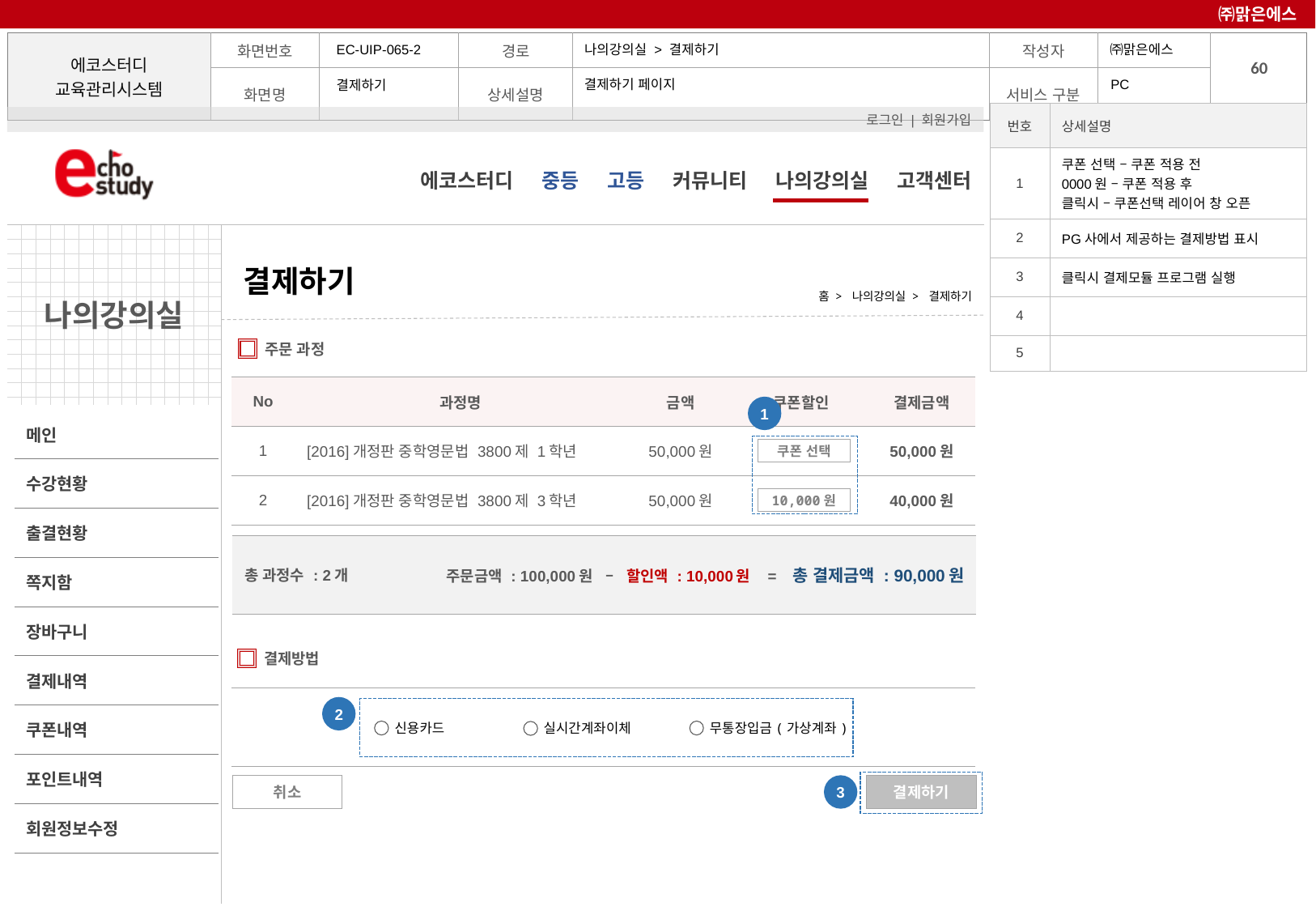

㈜맑은에스
나의강의실 > 결제하기
EC-UIP-065-2
PC
결제하기 페이지
결제하기
| 번호 | 상세설명 |
| --- | --- |
| 1 | 쿠폰 선택 – 쿠폰 적용 전 0000원 – 쿠폰 적용 후 클릭시 – 쿠폰선택 레이어 창 오픈 |
| 2 | PG사에서 제공하는 결제방법 표시 |
| 3 | 클릭시 결제모듈 프로그램 실행 |
| 4 |  |
| 5 |  |
# 결제하기
홈 > 나의강의실 > 결제하기
주문 과정

| No | 과정명 | 금액 | 쿠폰할인 | 결제금액 |
| --- | --- | --- | --- | --- |
| 1 | [2016]개정판 중학영문법 3800제 1학년 | 50,000원 |  | 50,000원 |
| 2 | [2016]개정판 중학영문법 3800제 3학년 | 50,000원 |  | 40,000원 |
1

쿠폰 선택
10,000원
| 총 과정수 : 2개 | 주문금액 : 100,000원 – 할인액 : 10,000원 = 총 결제금액 : 90,000원 |
| --- | --- |
결제방법

|  |
| --- |
2

신용카드

무통장입금(가상계좌)

실시간계좌이체

취소
3
결제하기